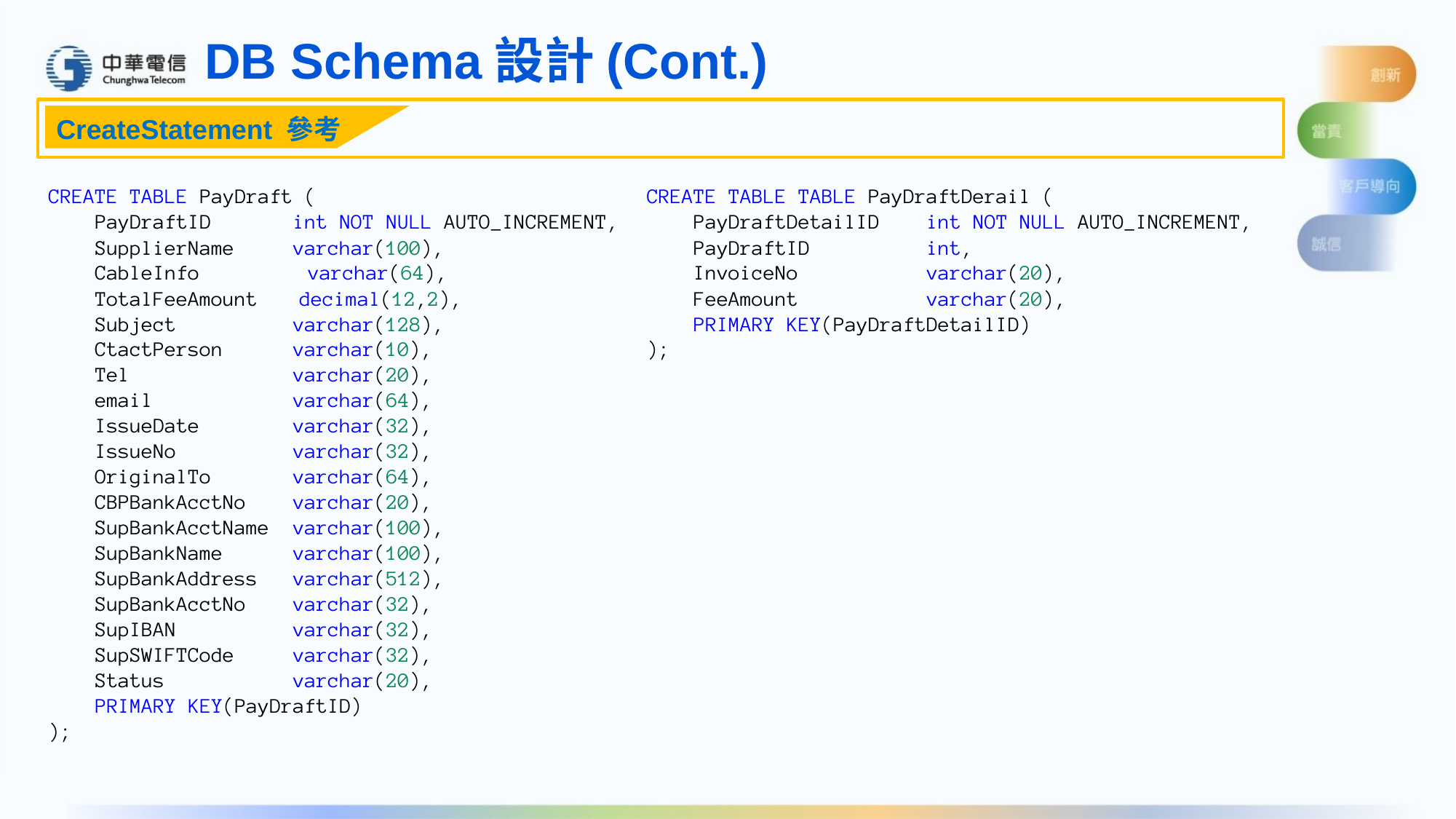

DB Schema設計(Cont.)

CreateStatement 參考
CREATE TABLE PayDraft (
    PayDraftID       int NOT NULL AUTO_INCREMENT,
    SupplierName     varchar(100),
    Cable​Info                  varchar(64),
    TotalFeeAmount     decimal(12,2),
    Subject          varchar(128),
    CtactPerson      varchar(10),
    Tel              varchar(20),
    email            varchar(64),
    IssueDate        varchar(32),
    IssueNo          varchar(32),
    OriginalTo       varchar(64),
    CBPBankAcctNo    varchar(20),
    SupBankAcctName  varchar(100),
    SupBankName      varchar(100),
    SupBankAddress   varchar(512),
    SupBankAcctNo    varchar(32),
    SupIBAN          varchar(32),
    SupSWIFTCode     varchar(32),
    Status           varchar(20),
    PRIMARY KEY(PayDraftID)
);

CREATE TABLE TABLE PayDraftDerail (
    PayDraftDetailID    int NOT NULL AUTO_INCREMENT,
    PayDraftID          int,
    InvoiceNo           varchar(20),
    FeeAmount           varchar(20),
    PRIMARY KEY(PayDraftDetailID)
);